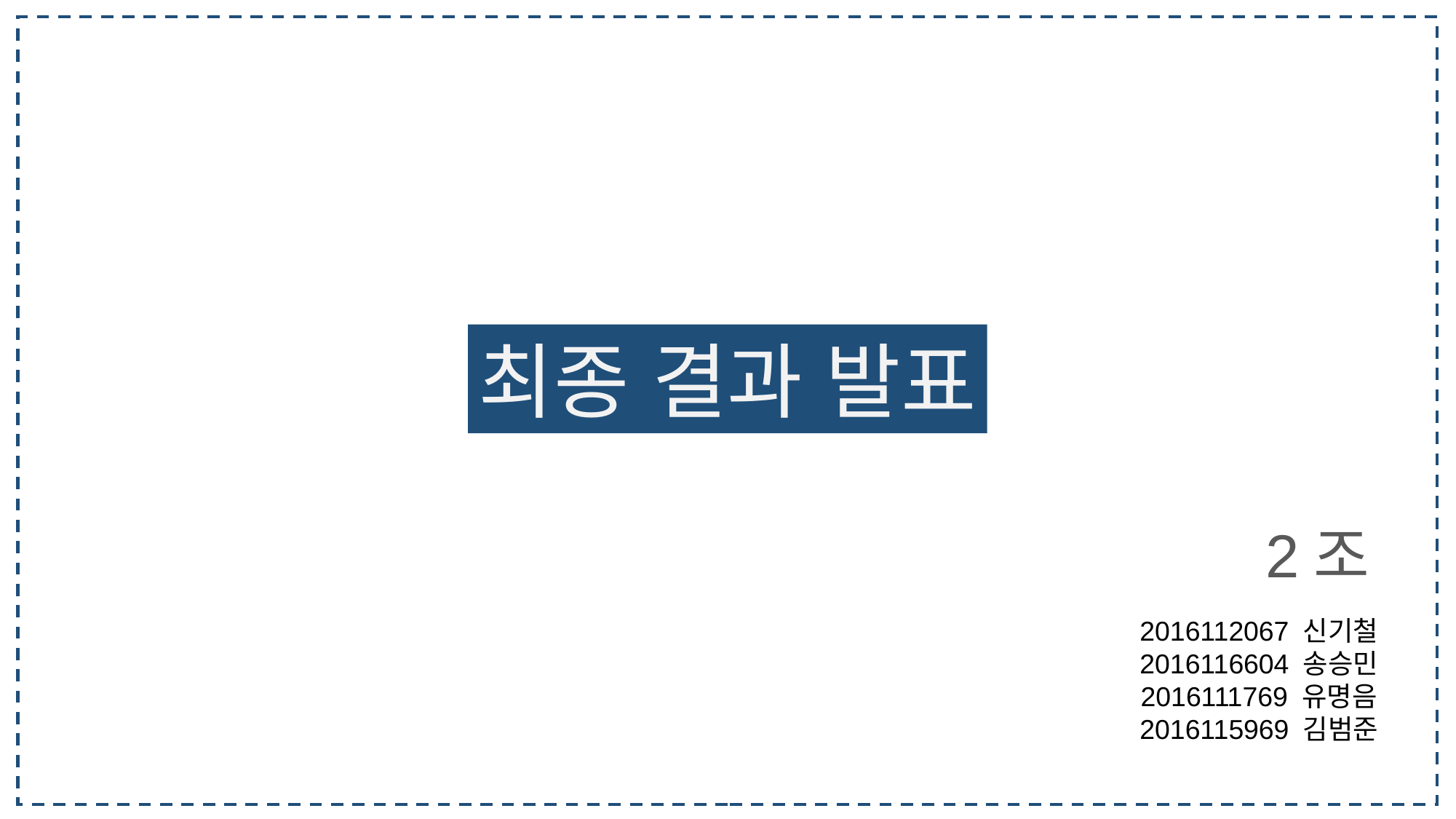

최종 결과 발표
2조
2016112067 신기철
2016116604 송승민
2016111769 유명음
2016115969 김범준